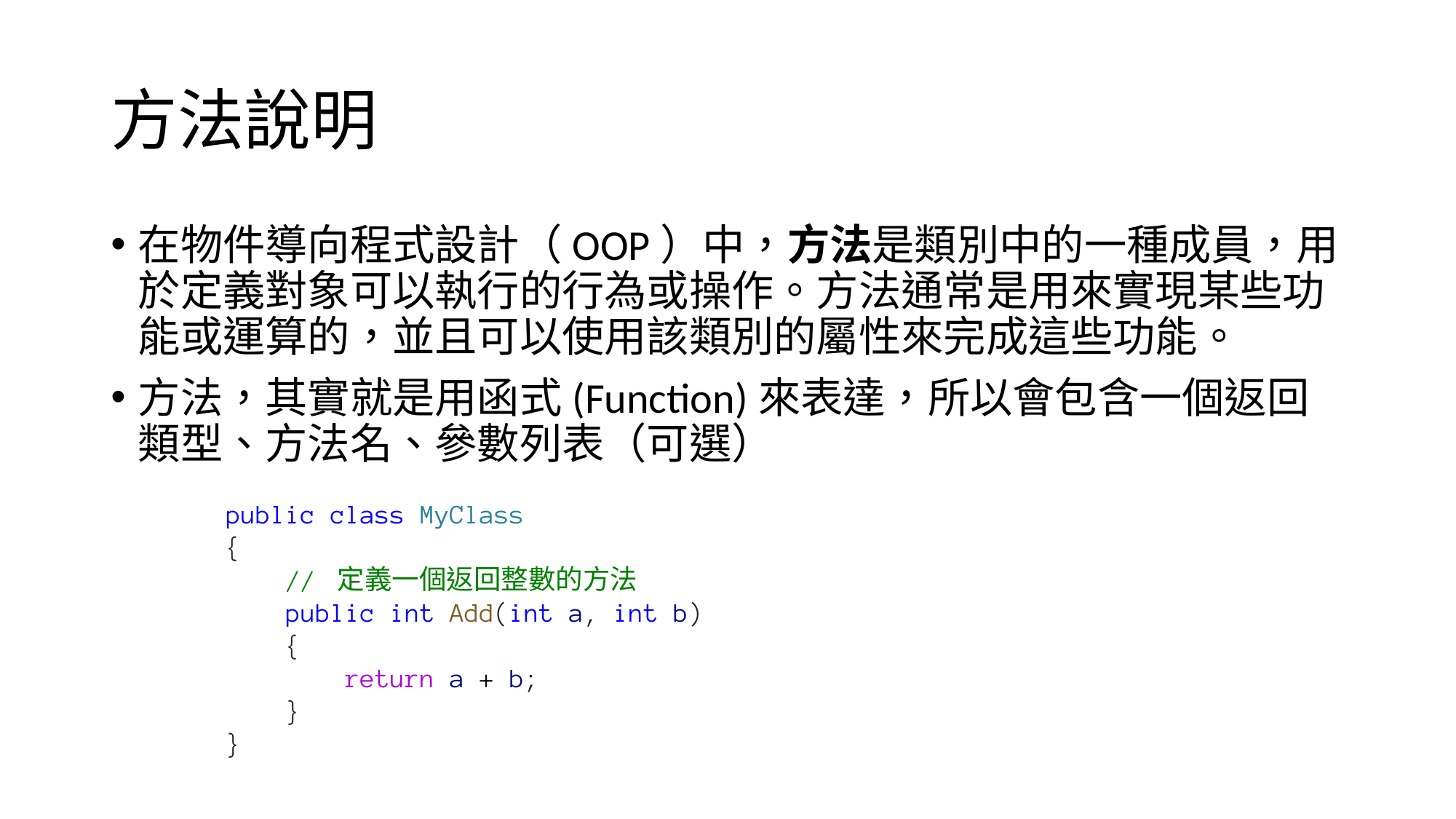

# 方法說明
在物件導向程式設計（OOP）中，方法是類別中的一種成員，用於定義對象可以執行的行為或操作。方法通常是用來實現某些功能或運算的，並且可以使用該類別的屬性來完成這些功能。
方法，其實就是用函式(Function)來表達，所以會包含一個返回類型、方法名、參數列表（可選）
    public class MyClass
    {
        // 定義一個返回整數的方法
        public int Add(int a, int b)
        {
            return a + b;
        }
    }